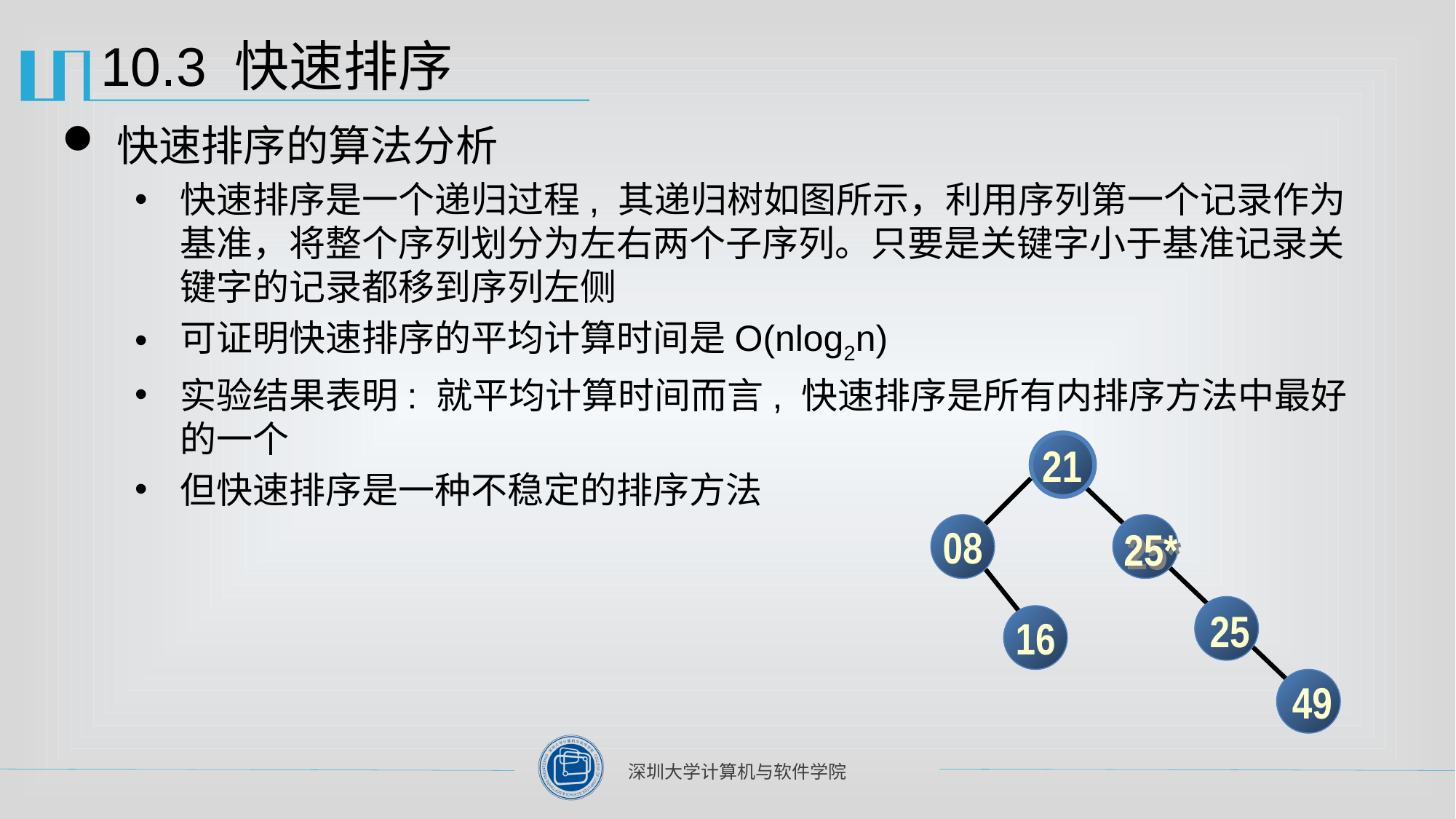

# 10.3 快速排序
快速排序的算法分析
快速排序是一个递归过程, 其递归树如图所示，利用序列第一个记录作为基准，将整个序列划分为左右两个子序列。只要是关键字小于基准记录关键字的记录都移到序列左侧
可证明快速排序的平均计算时间是O(nlog2n)
实验结果表明: 就平均计算时间而言, 快速排序是所有内排序方法中最好的一个
但快速排序是一种不稳定的排序方法

21

08

25*

25
16

49
42